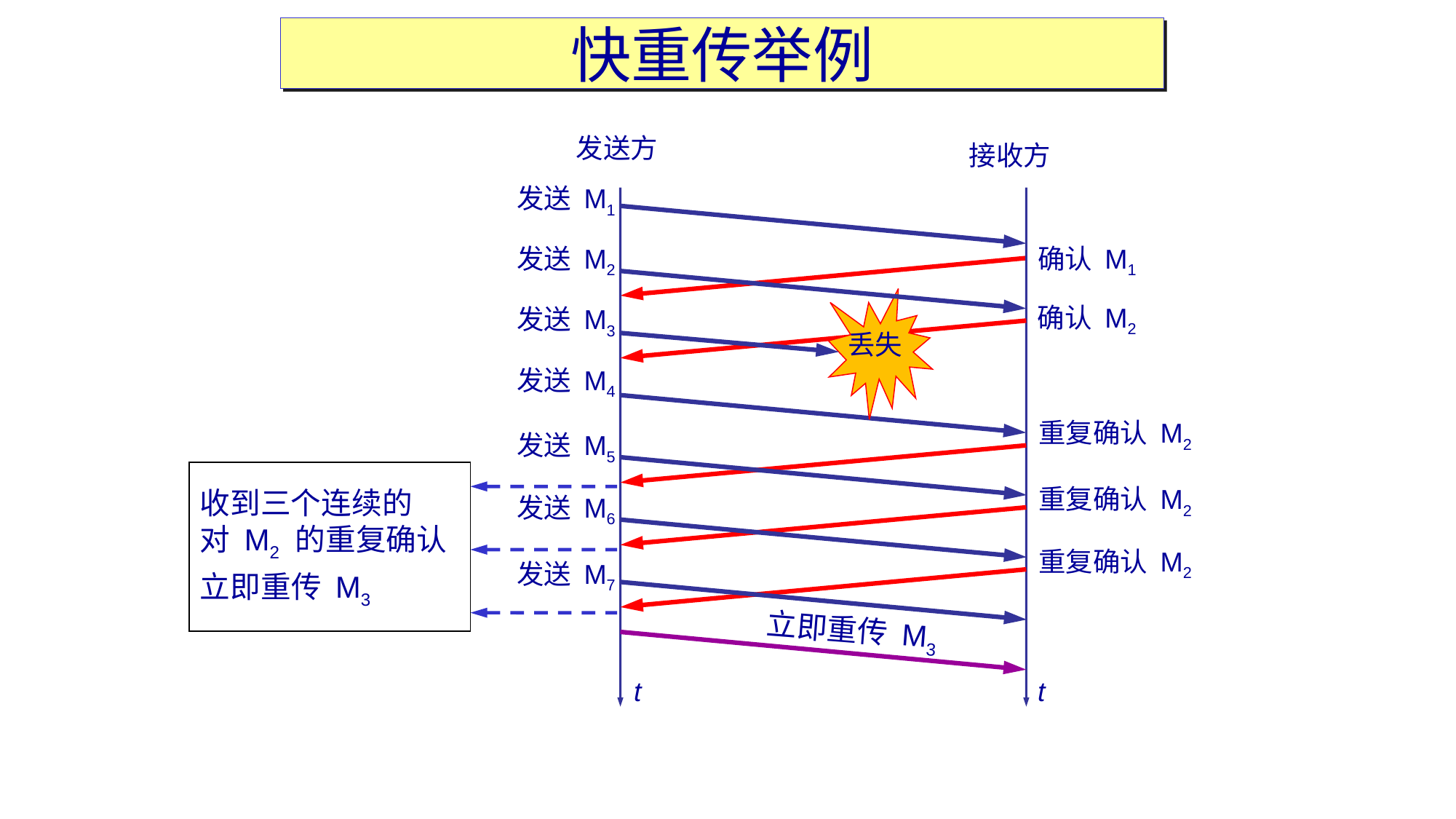

快重传举例
发送方
接收方
发送 M1

发送 M2
 确认 M1

 确认 M2
发送 M3

丢失
   ？

发送 M4

 重复确认 M2
发送 M5

收到三个连续的
对 M2 的重复确认
立即重传 M3

 重复确认 M2
发送 M6

 重复确认 M2
发送 M7

立即重传 M3

t
t